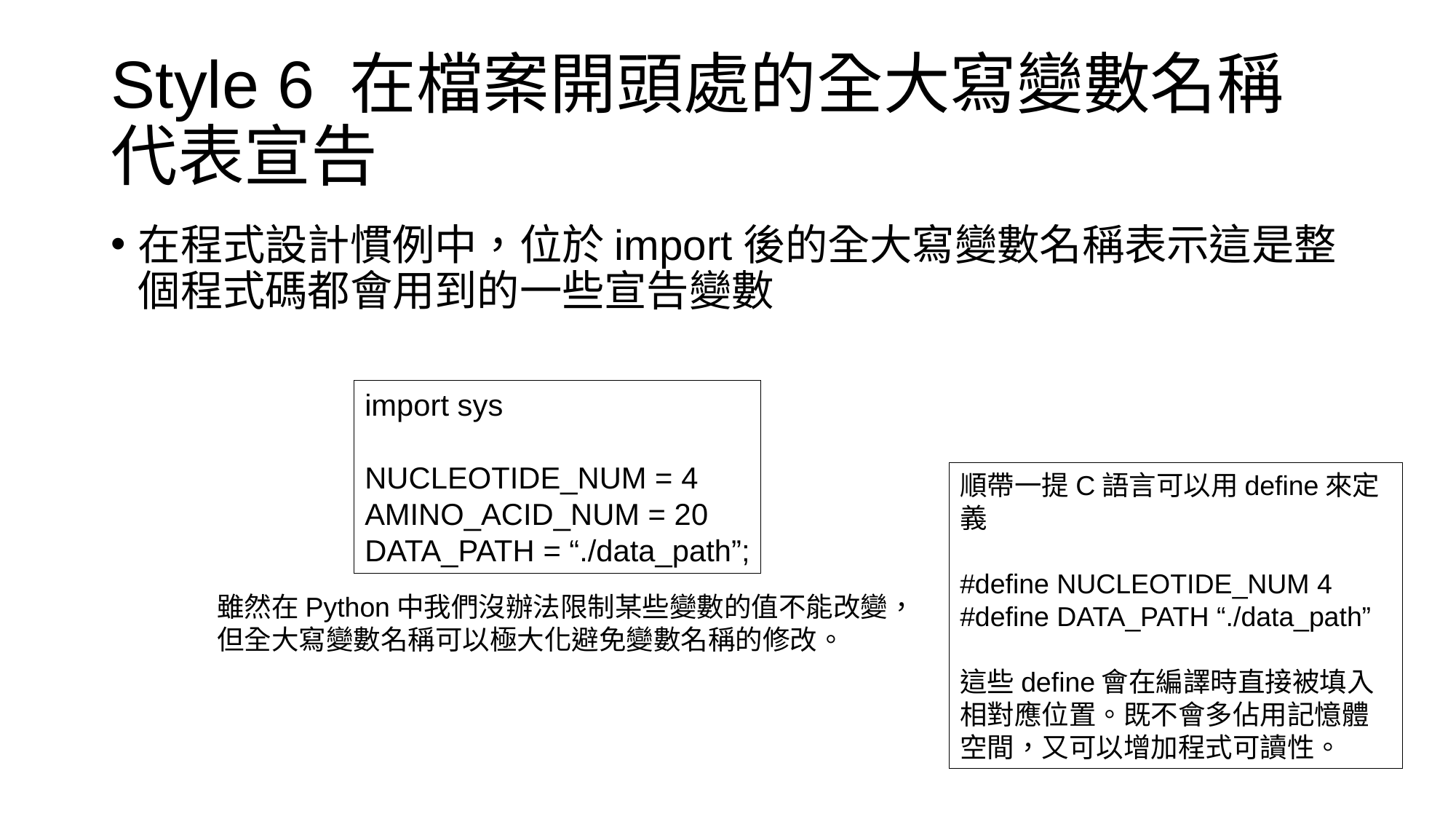

# Style 6 在檔案開頭處的全大寫變數名稱代表宣告
在程式設計慣例中，位於import後的全大寫變數名稱表示這是整個程式碼都會用到的一些宣告變數
import sys

NUCLEOTIDE_NUM = 4
AMINO_ACID_NUM = 20
DATA_PATH = “./data_path”;
順帶一提C語言可以用define來定義

#define NUCLEOTIDE_NUM 4
#define DATA_PATH “./data_path”

這些define會在編譯時直接被填入相對應位置。既不會多佔用記憶體空間，又可以增加程式可讀性。
雖然在Python中我們沒辦法限制某些變數的值不能改變，但全大寫變數名稱可以極大化避免變數名稱的修改。